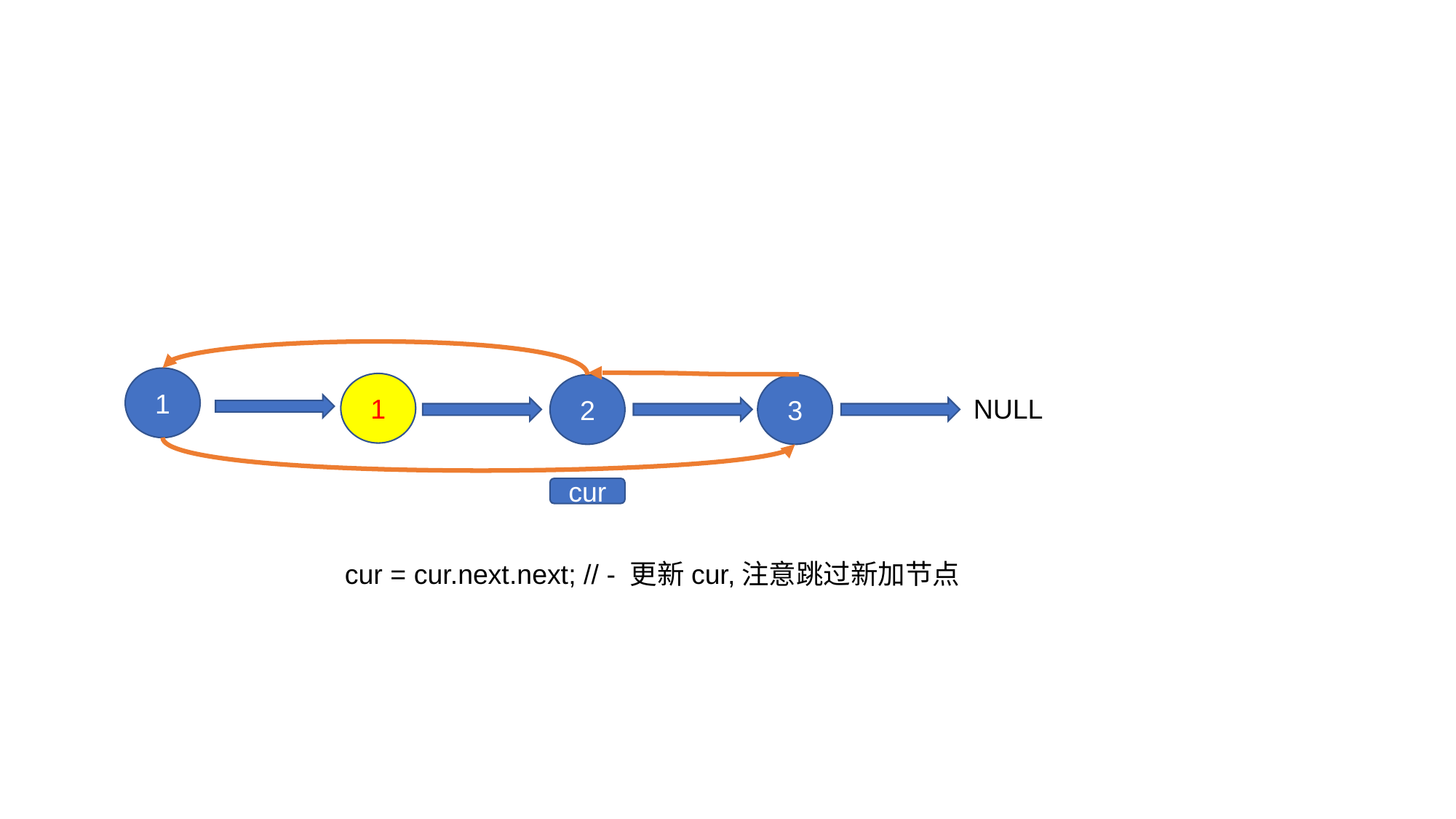

1
1
2
3
NULL

cur
cur = cur.next.next; // - 更新cur,注意跳过新加节点